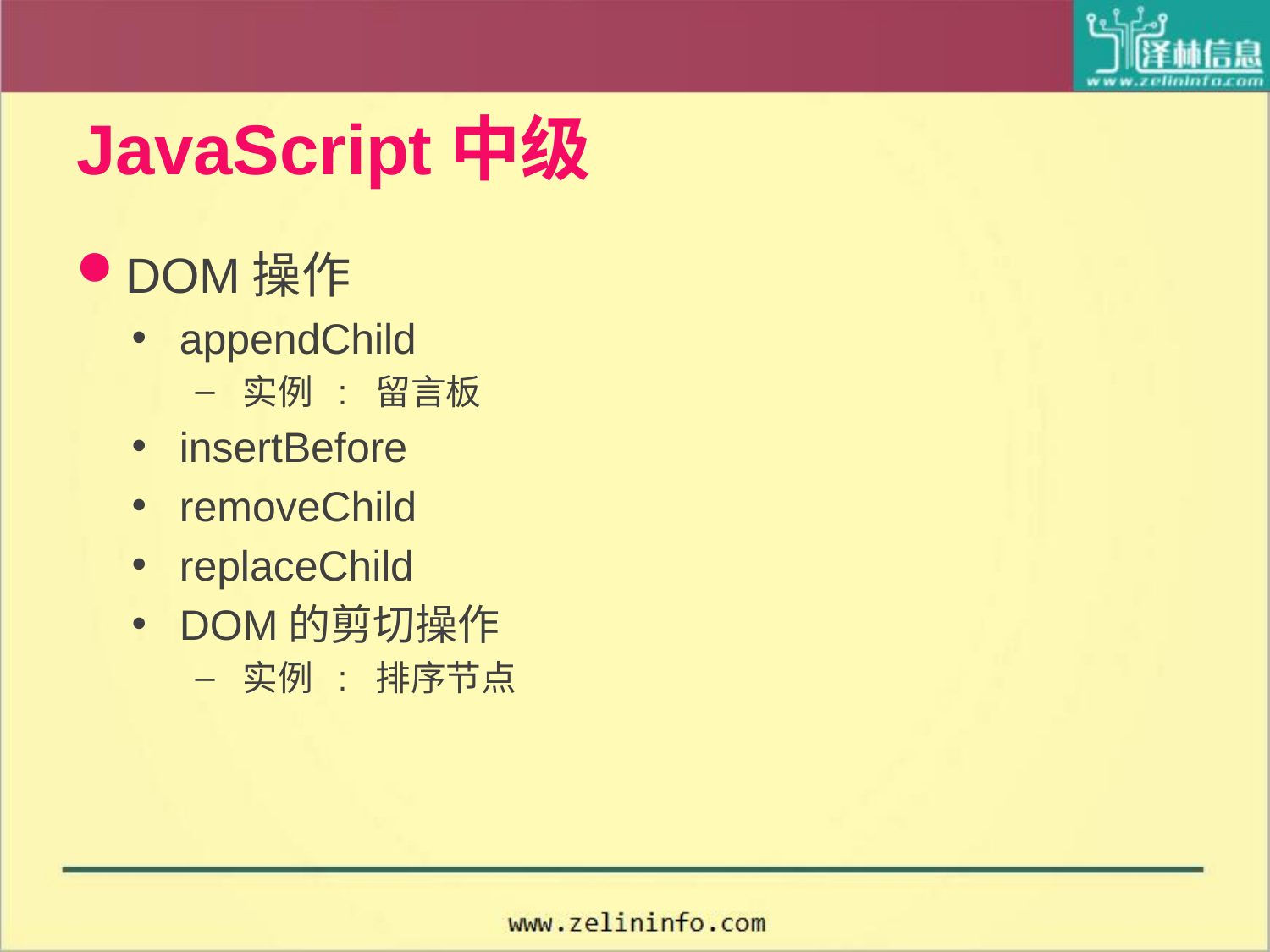

# JavaScript中级
DOM操作
appendChild
实例  :  留言板
insertBefore
removeChild
replaceChild
DOM的剪切操作
实例  :  排序节点